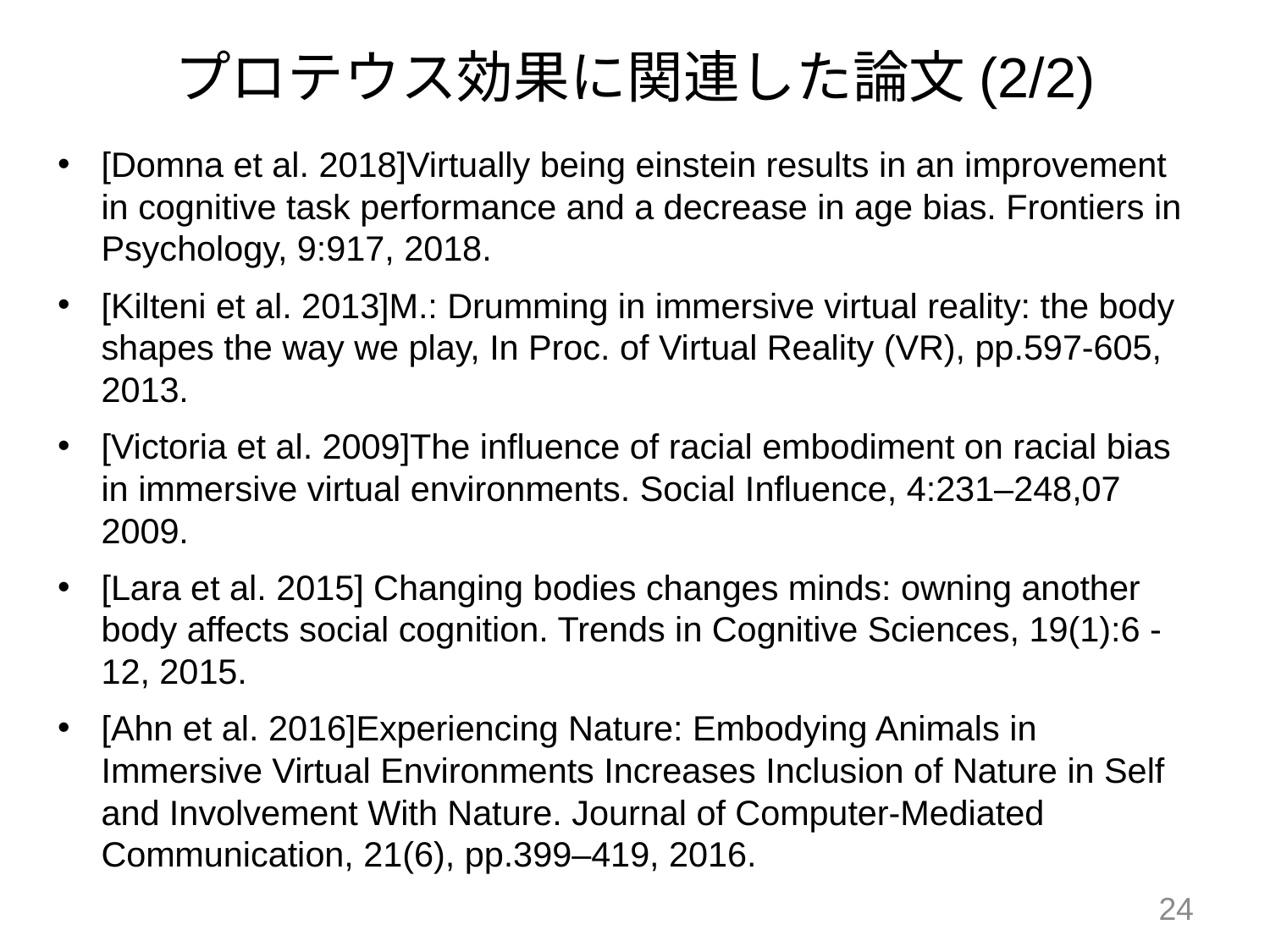

# プロテウス効果に関連した論文(2/2)
[Domna et al. 2018]Virtually being einstein results in an improvement in cognitive task performance and a decrease in age bias. Frontiers in Psychology, 9:917, 2018.
[Kilteni et al. 2013]M.: Drumming in immersive virtual reality: the body shapes the way we play, In Proc. of Virtual Reality (VR), pp.597-605, 2013.
[Victoria et al. 2009]The influence of racial embodiment on racial bias in immersive virtual environments. Social Influence, 4:231–248,07 2009.
[Lara et al. 2015] Changing bodies changes minds: owning another body affects social cognition. Trends in Cognitive Sciences, 19(1):6 - 12, 2015.
[Ahn et al. 2016]Experiencing Nature: Embodying Animals in Immersive Virtual Environments Increases Inclusion of Nature in Self and Involvement With Nature. Journal of Computer-Mediated Communication, 21(6), pp.399–419, 2016.

24